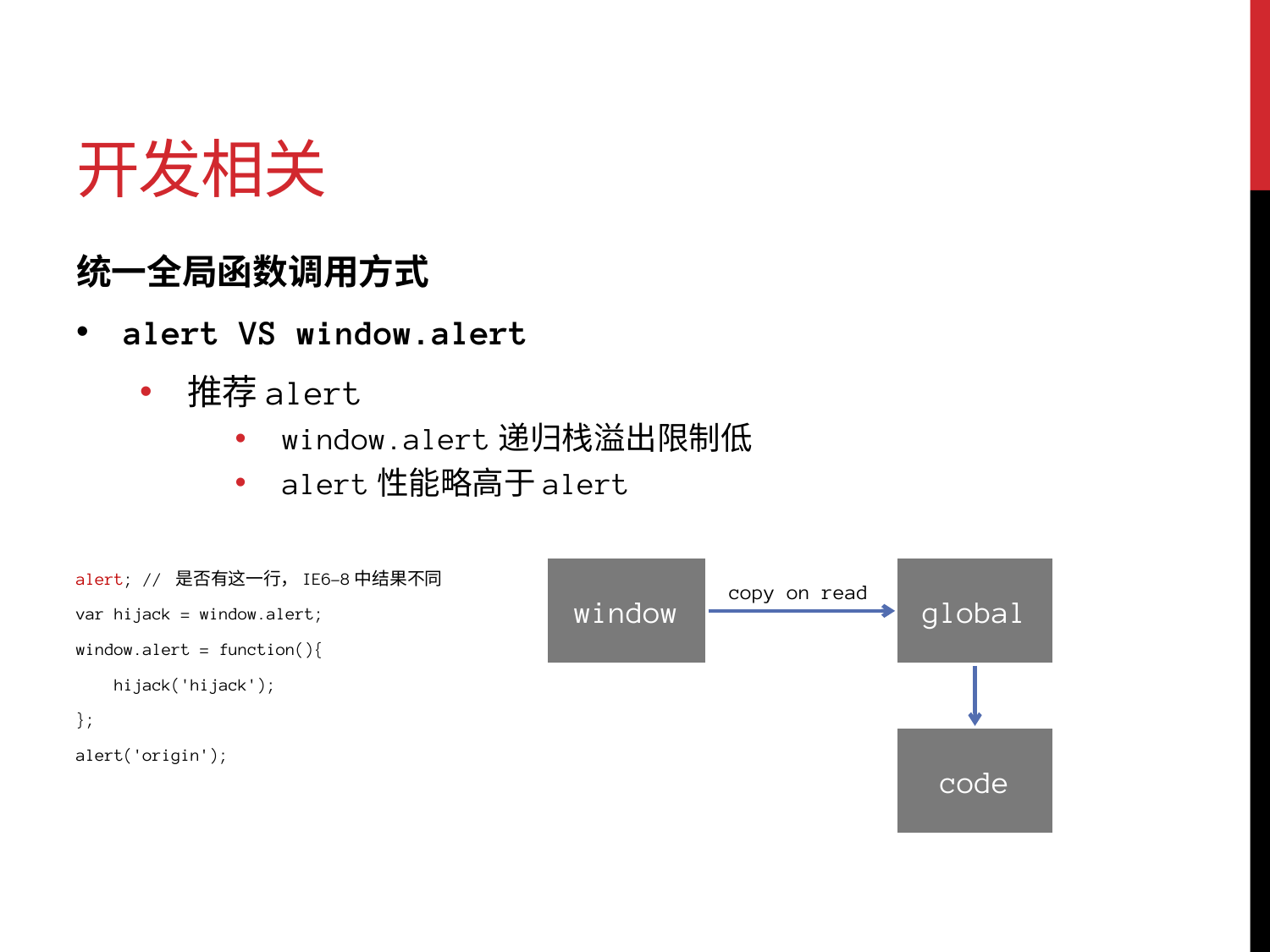

# 开发相关
统一全局函数调用方式
alert VS window.alert
推荐alert
window.alert递归栈溢出限制低
alert性能略高于alert

alert; // 是否有这一行，IE6-8中结果不同
var hijack = window.alert;
window.alert = function(){
    hijack('hijack');
};
alert('origin');
window
global
copy on read
code